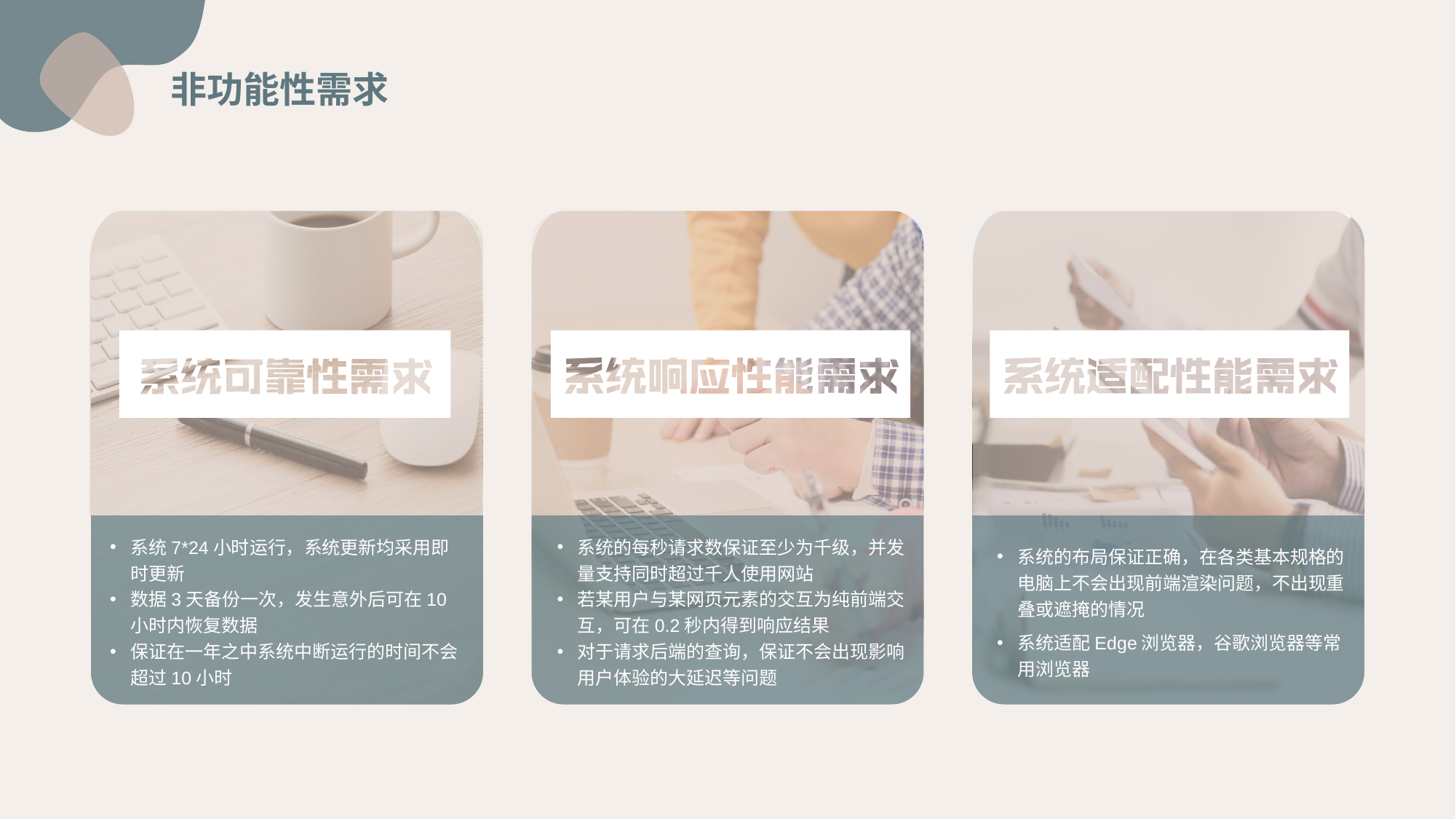

非功能性需求

系统7*24小时运行，系统更新均采用即时更新
数据3天备份一次，发生意外后可在10小时内恢复数据
保证在一年之中系统中断运行的时间不会超过10小时
系统的每秒请求数保证至少为千级，并发量支持同时超过千人使用网站
若某用户与某网页元素的交互为纯前端交互，可在0.2秒内得到响应结果
对于请求后端的查询，保证不会出现影响用户体验的大延迟等问题
系统的布局保证正确，在各类基本规格的电脑上不会出现前端渲染问题，不出现重叠或遮掩的情况
系统适配Edge浏览器，谷歌浏览器等常用浏览器